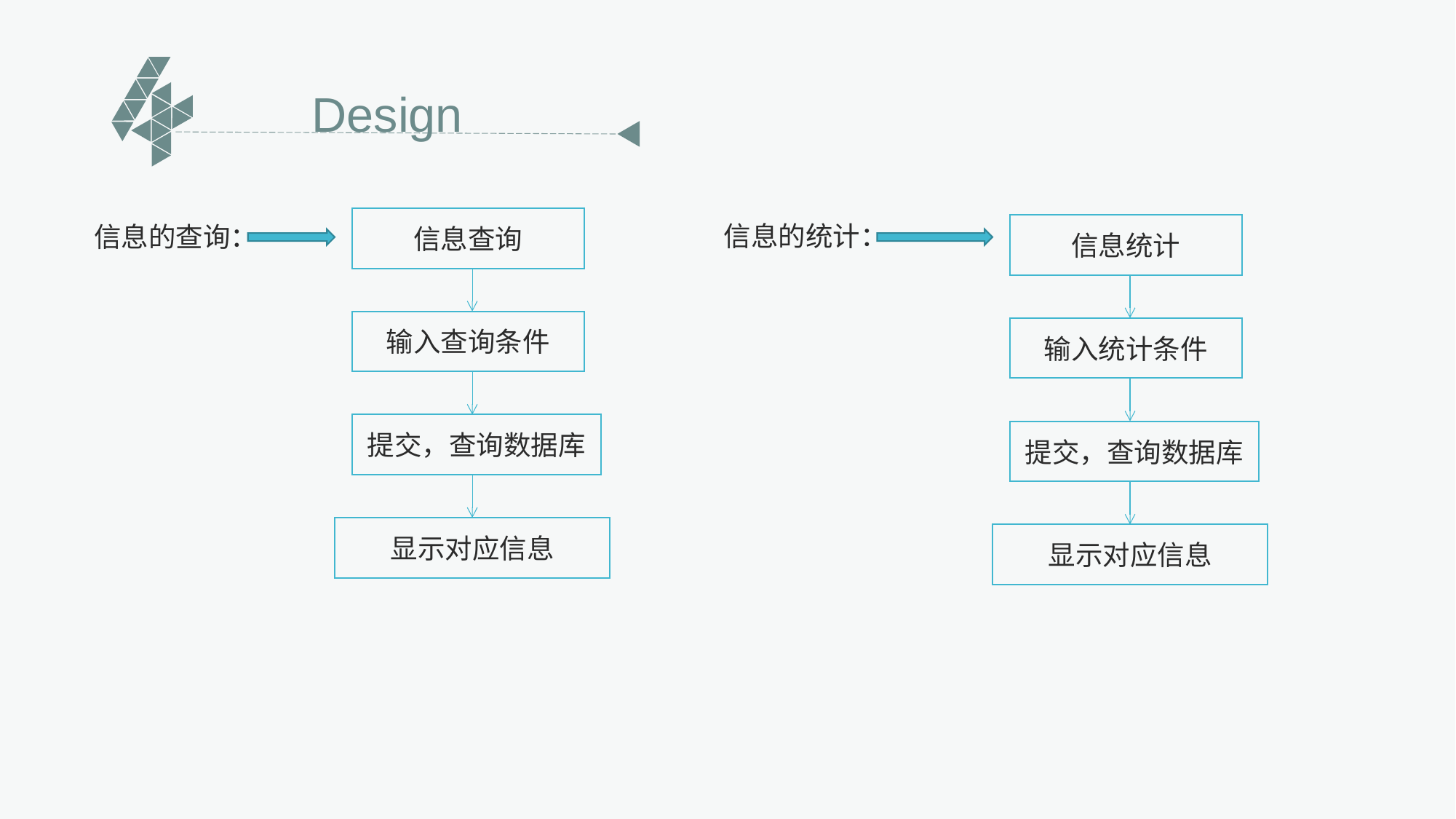

Design

信息查询
输入查询条件
提交，查询数据库
显示对应信息
信息的统计：
信息的查询：
信息统计
输入统计条件
提交，查询数据库
显示对应信息